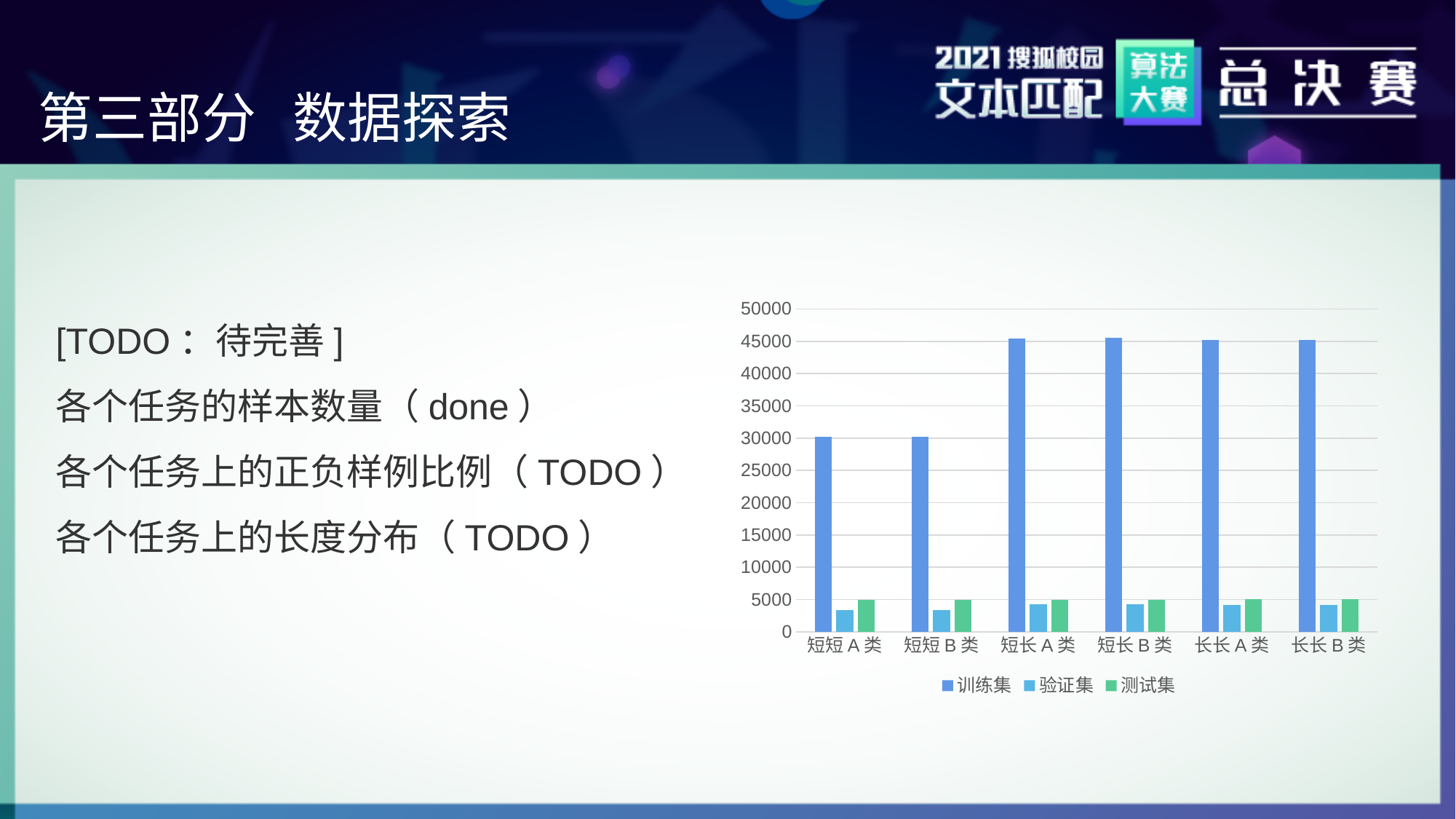

第三部分   数据探索

[TODO：待完善]
各个任务的样本数量（done）
各个任务上的正负样例比例（TODO）
各个任务上的长度分布（TODO）

### Chart

| Category | 训练集 | 验证集 | 测试集 |
|---|---|---|---|
| 短短A类 | 30186.0 | 3395.0 | 4934.0 |
| 短短B类 | 30188.0 | 3393.0 | 4930.0 |
| 短长A类 | 45468.0 | 4286.0 | 4969.0 |
| 短长B类 | 45482.0 | 4291.0 | 4969.0 |
| 长长A类 | 45209.0 | 4201.0 | 5010.0 |
| 长长B类 | 45193.0 | 4199.0 | 5010.0 |